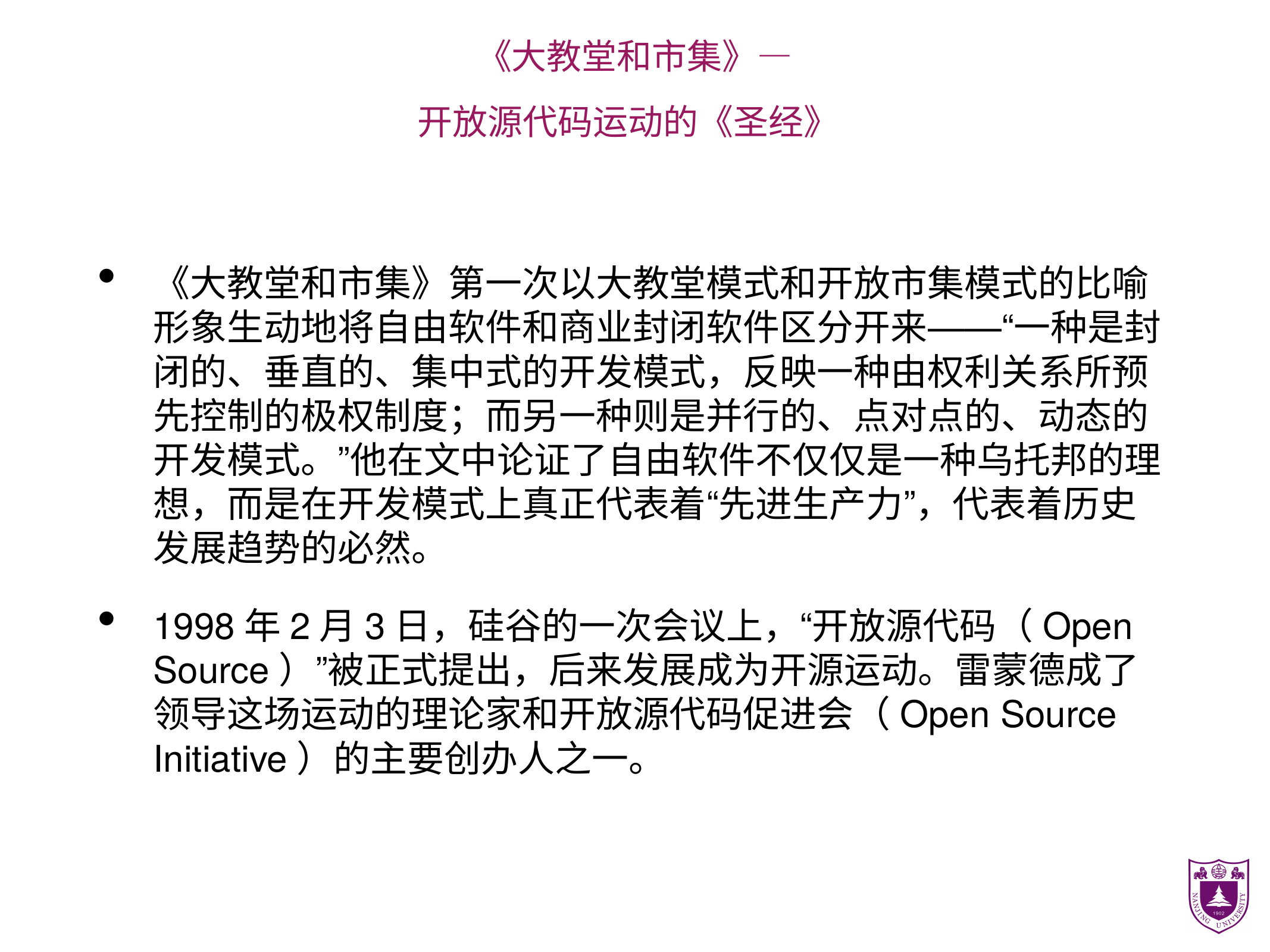

# 《大教堂和市集》—
开放源代码运动的《圣经》
《大教堂和市集》第一次以大教堂模式和开放市集模式的比喻形象生动地将自由软件和商业封闭软件区分开来——“一种是封闭的、垂直的、集中式的开发模式，反映一种由权利关系所预先控制的极权制度；而另一种则是并行的、点对点的、动态的开发模式。”他在文中论证了自由软件不仅仅是一种乌托邦的理想，而是在开发模式上真正代表着“先进生产力”，代表着历史发展趋势的必然。
1998年2月3日，硅谷的一次会议上，“开放源代码（Open Source）”被正式提出，后来发展成为开源运动。雷蒙德成了领导这场运动的理论家和开放源代码促进会（Open Source Initiative）的主要创办人之一。